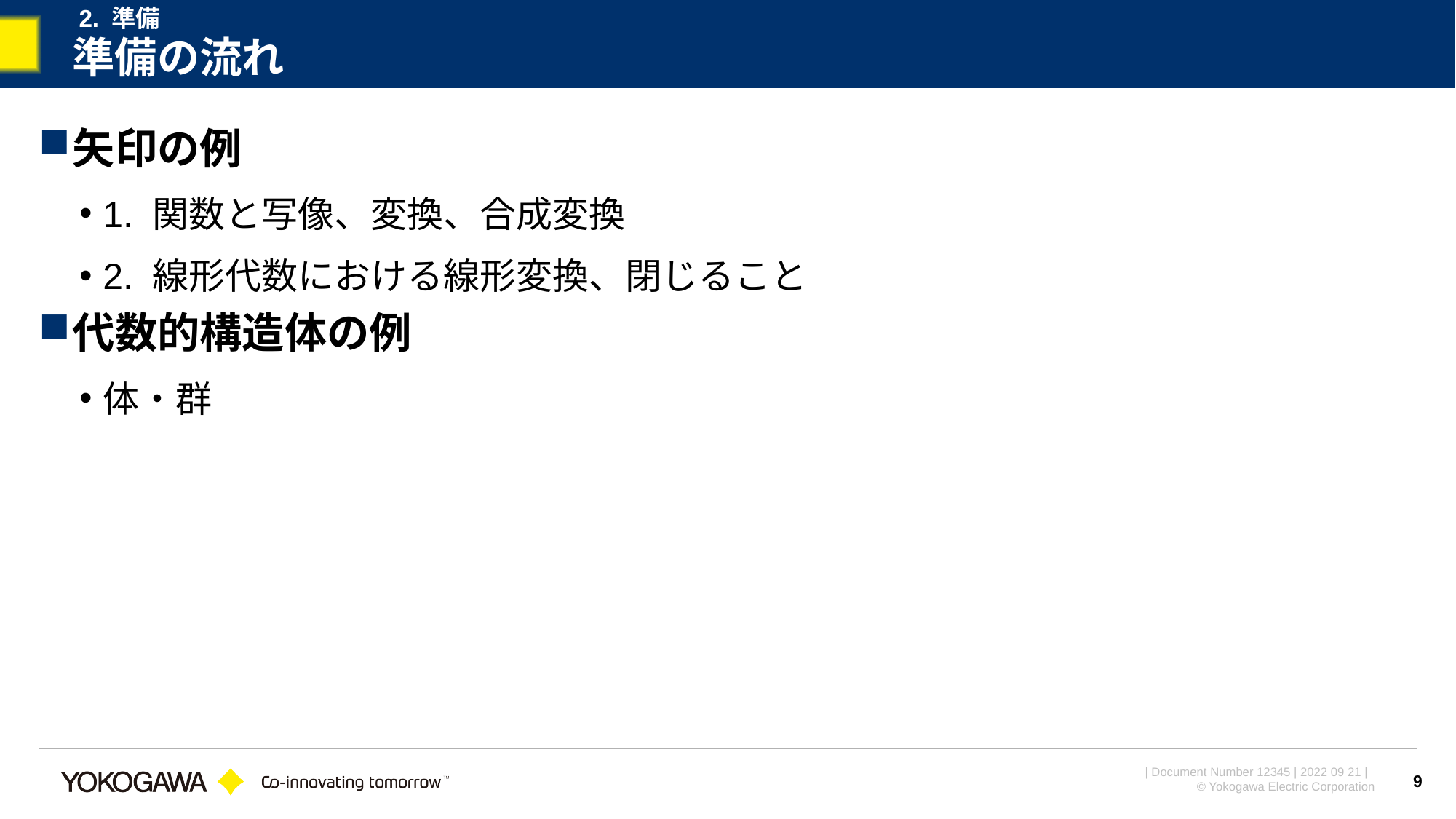

2. 準備
# 準備の流れ
矢印の例
1. 関数と写像、変換、合成変換
2. 線形代数における線形変換、閉じること
代数的構造体の例
体・群
9